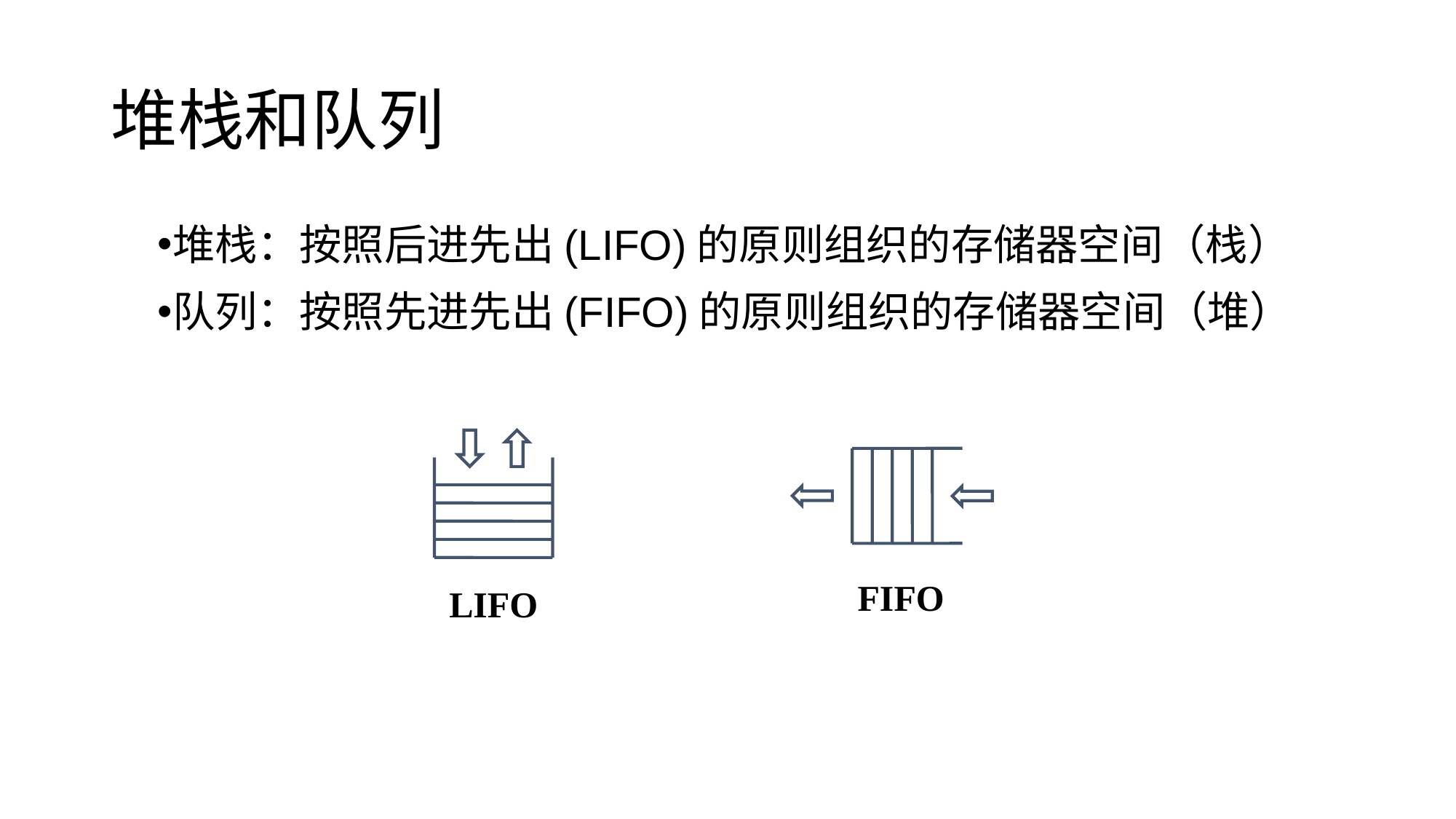

# 堆栈和队列
堆栈：按照后进先出(LIFO)的原则组织的存储器空间（栈）
队列：按照先进先出(FIFO)的原则组织的存储器空间（堆）

LIFO

FIFO